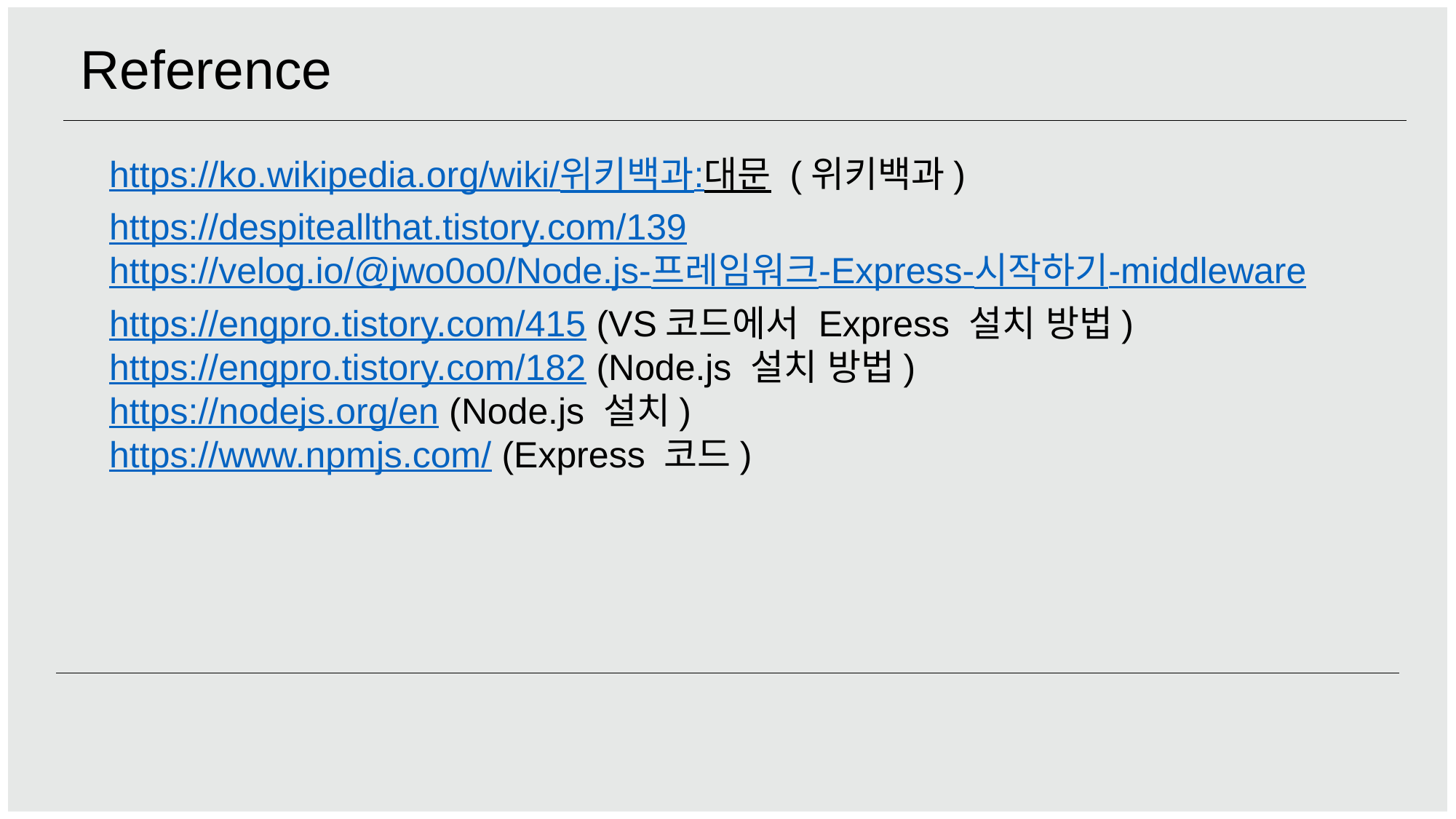

Reference
https://ko.wikipedia.org/wiki/위키백과:대문 (위키백과)
https://despiteallthat.tistory.com/139
https://velog.io/@jwo0o0/Node.js-프레임워크-Express-시작하기-middleware
https://engpro.tistory.com/415 (VS코드에서 Express 설치 방법)
https://engpro.tistory.com/182 (Node.js 설치 방법)
https://nodejs.org/en (Node.js 설치)
https://www.npmjs.com/ (Express 코드)